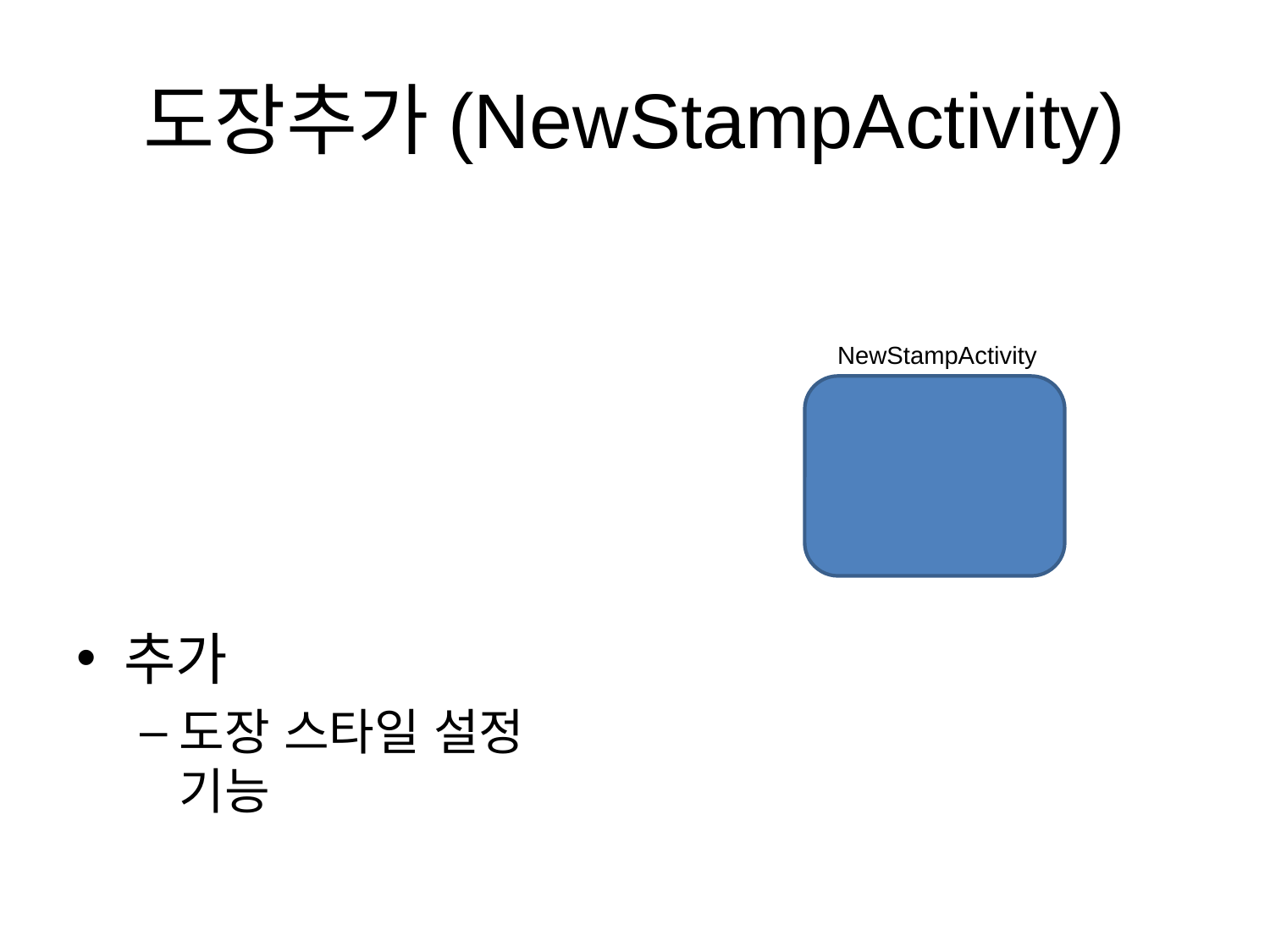

# 도장추가(NewStampActivity)

추가
도장 스타일 설정 기능
NewStampActivity